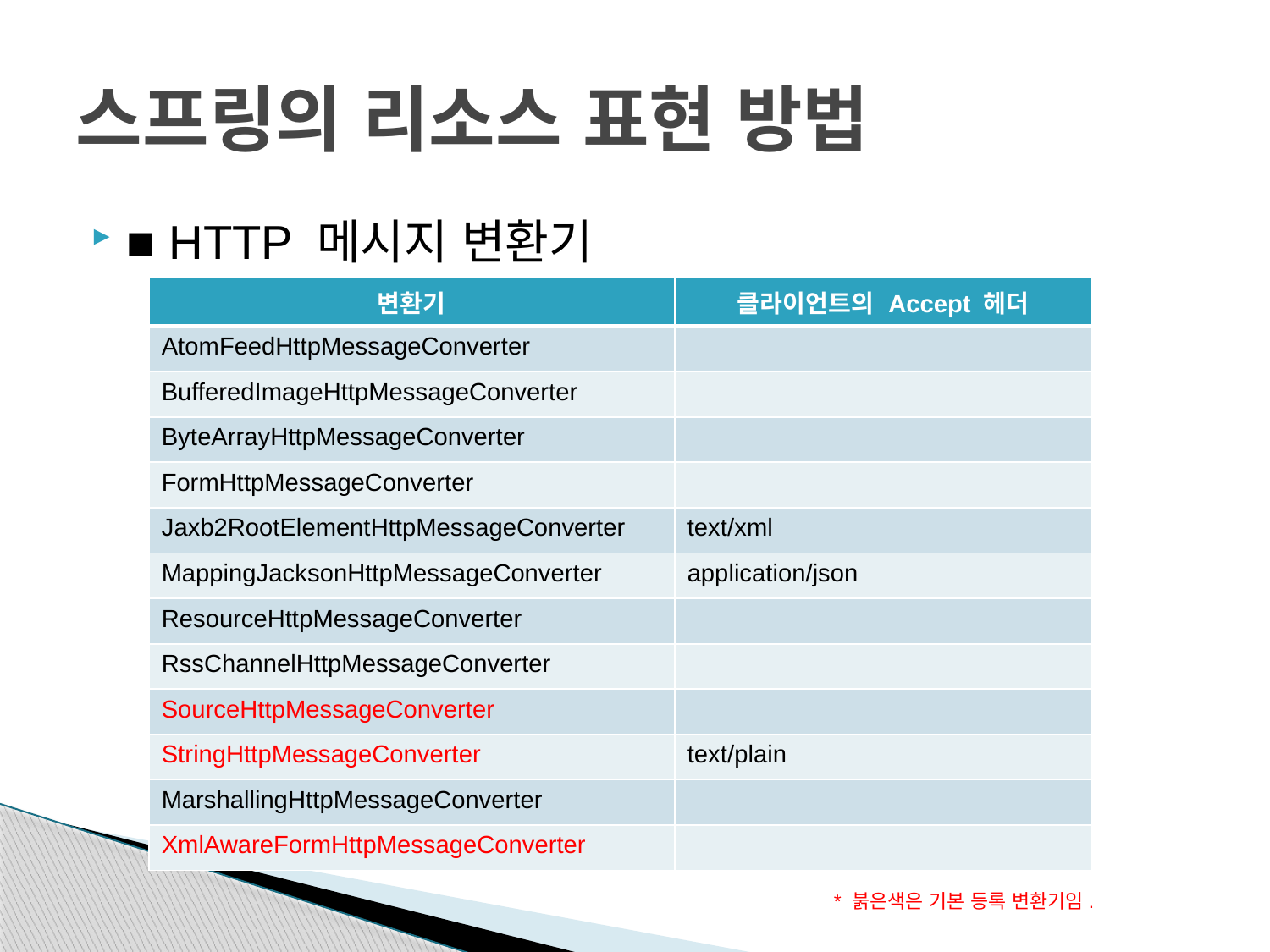

# 스프링의 리소스 표현 방법
■ HTTP 메시지 변환기

| 변환기 | 클라이언트의 Accept 헤더 |
| --- | --- |
| AtomFeedHttpMessageConverter |  |
| BufferedImageHttpMessageConverter |  |
| ByteArrayHttpMessageConverter |  |
| FormHttpMessageConverter |  |
| Jaxb2RootElementHttpMessageConverter | text/xml |
| MappingJacksonHttpMessageConverter | application/json |
| ResourceHttpMessageConverter |  |
| RssChannelHttpMessageConverter |  |
| SourceHttpMessageConverter |  |
| StringHttpMessageConverter | text/plain |
| MarshallingHttpMessageConverter |  |
| XmlAwareFormHttpMessageConverter |  |
* 붉은색은 기본 등록 변환기임.